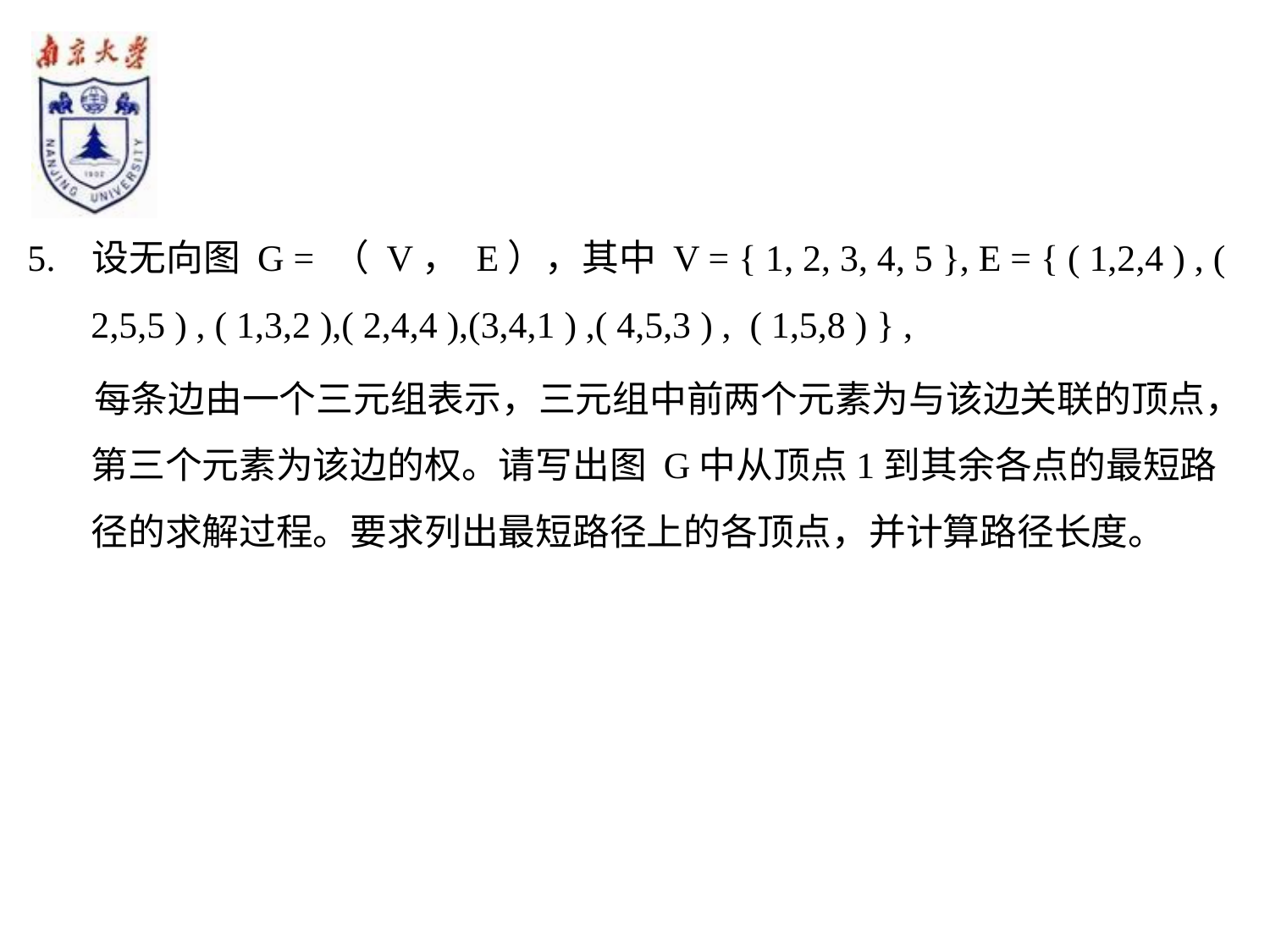

5.   设无向图 G = （ V， E），其中 V = { 1, 2, 3, 4, 5 }, E = { ( 1,2,4 ) , ( 2,5,5 ) , ( 1,3,2 ),( 2,4,4 ),(3,4,1 ) ,( 4,5,3 ) ,  ( 1,5,8 ) } ,
       每条边由一个三元组表示，三元组中前两个元素为与该边关联的顶点，第三个元素为该边的权。请写出图 G中从顶点1到其余各点的最短路径的求解过程。要求列出最短路径上的各顶点，并计算路径长度。